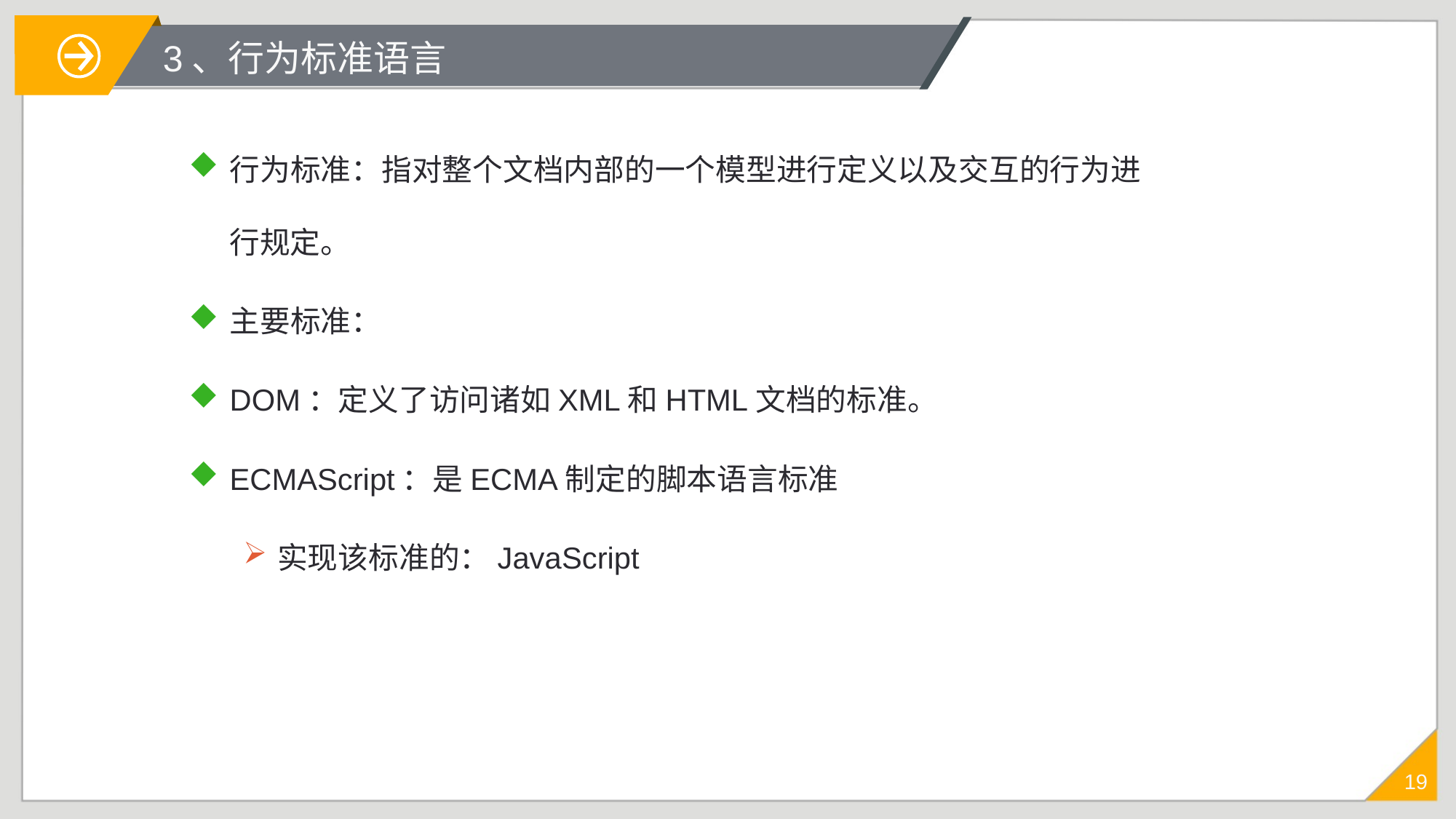

# 3、行为标准语言
行为标准：指对整个文档内部的一个模型进行定义以及交互的行为进行规定。
主要标准：
DOM：定义了访问诸如XML和HTML文档的标准。
ECMAScript：是ECMA制定的脚本语言标准
实现该标准的：JavaScript